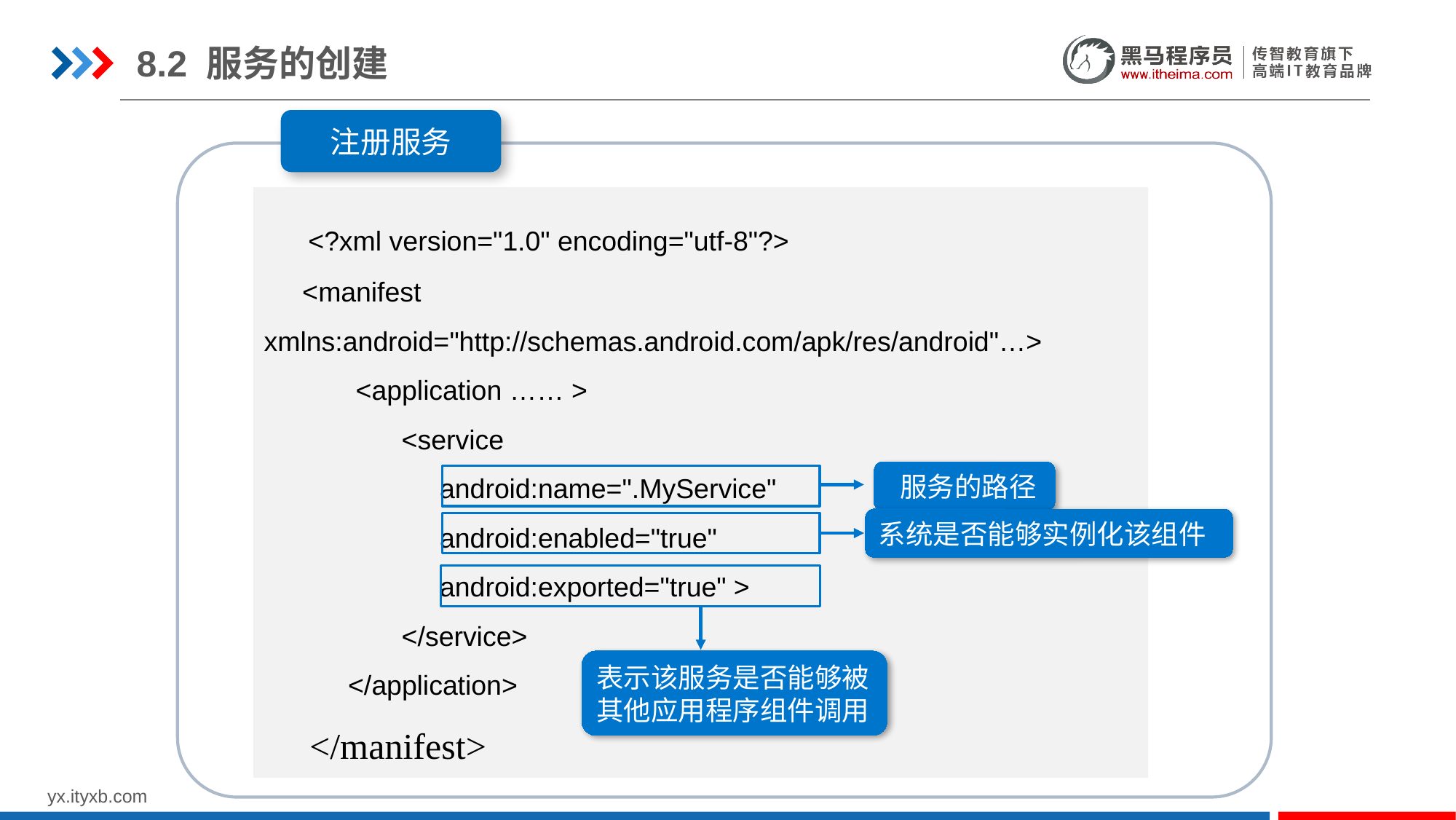

8.2 服务的创建
注册服务

     <?xml version="1.0" encoding="utf-8"?>
     <manifest xmlns:android="http://schemas.android.com/apk/res/android"…>
            <application …… >
                  <service
                       android:name=".MyService"
                       android:enabled="true"
                       android:exported="true" >
                  </service>
           </application>
     </manifest>

 服务的路径

系统是否能够实例化该组件

表示该服务是否能够被其他应用程序组件调用